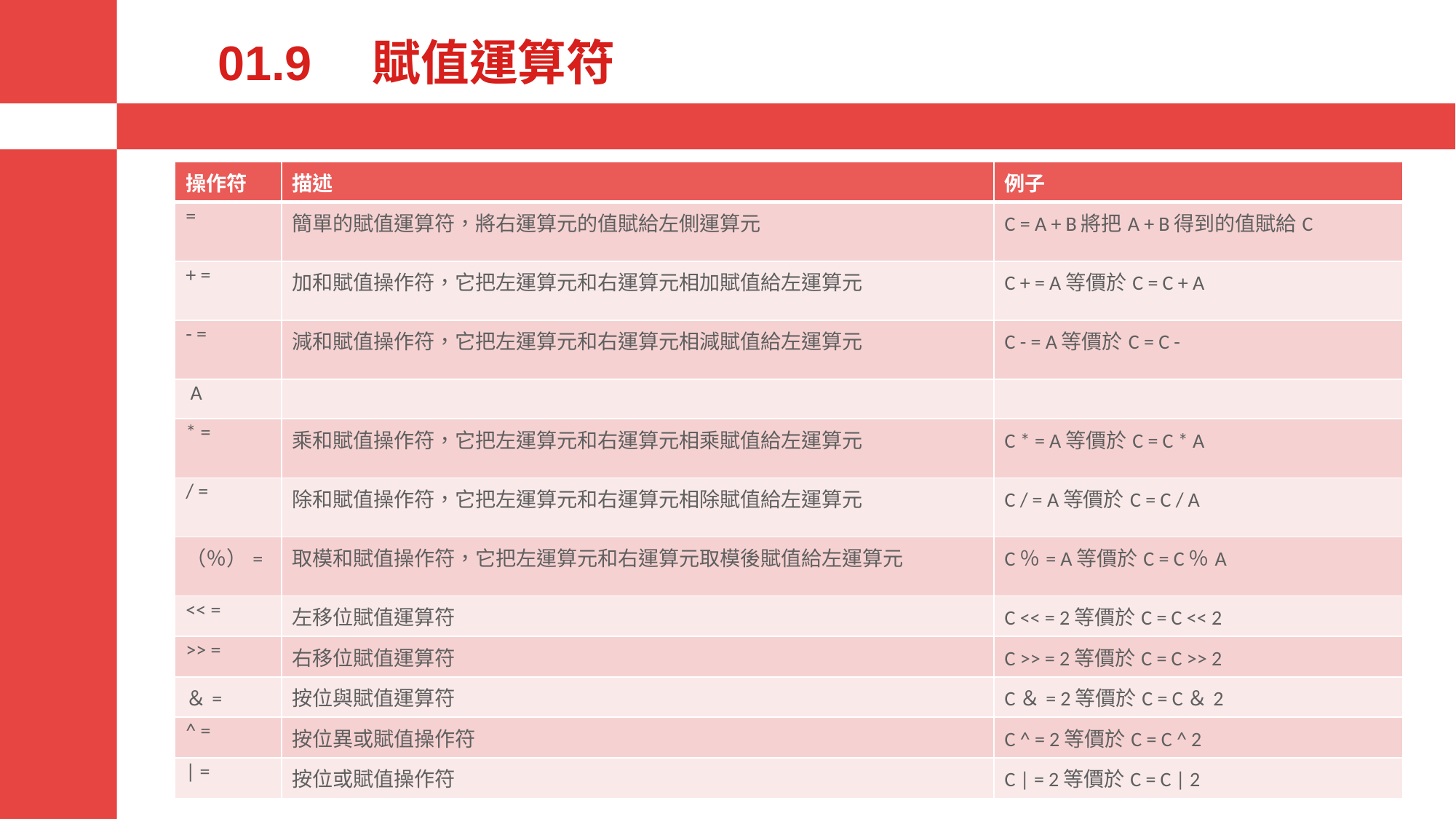

# 01.9　賦值運算符
| 操作符 | 描述 | 例子 |
| --- | --- | --- |
| = | 簡單的賦值運算符，將右運算元的值賦給左側運算元 | C = A + B將把A + B得到的值賦給C |
| + = | 加和賦值操作符，它把左運算元和右運算元相加賦值給左運算元 | C + = A等價於C = C + A |
| - = | 減和賦值操作符，它把左運算元和右運算元相減賦值給左運算元 | C - = A等價於C = C - |
| A |  |  |
| \* = | 乘和賦值操作符，它把左運算元和右運算元相乘賦值給左運算元 | C \* = A等價於C = C \* A |
| / = | 除和賦值操作符，它把左運算元和右運算元相除賦值給左運算元 | C / = A等價於C = C / A |
| （％）= | 取模和賦值操作符，它把左運算元和右運算元取模後賦值給左運算元 | C％= A等價於C = C％A |
| << = | 左移位賦值運算符 | C << = 2等價於C = C << 2 |
| >> = | 右移位賦值運算符 | C >> = 2等價於C = C >> 2 |
| ＆= | 按位與賦值運算符 | C＆= 2等價於C = C＆2 |
| ^ = | 按位異或賦值操作符 | C ^ = 2等價於C = C ^ 2 |
| | = | 按位或賦值操作符 | C | = 2等價於C = C | 2 |